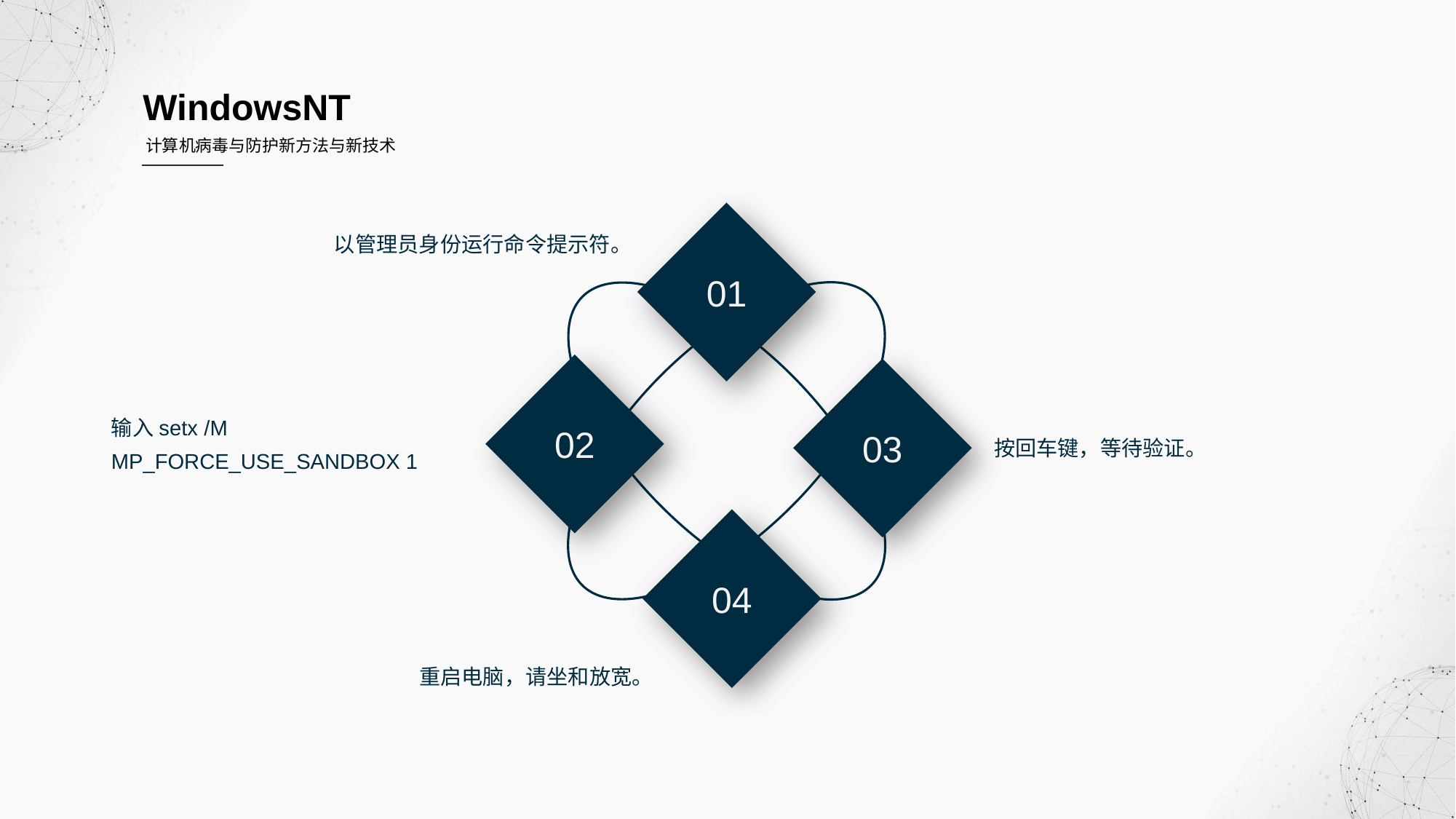

WindowsNT
计算机病毒与防护新方法与新技术
01
以管理员身份运行命令提示符。

02
03
输入setx /M MP_FORCE_USE_SANDBOX 1
按回车键，等待验证。
04
重启电脑，请坐和放宽。